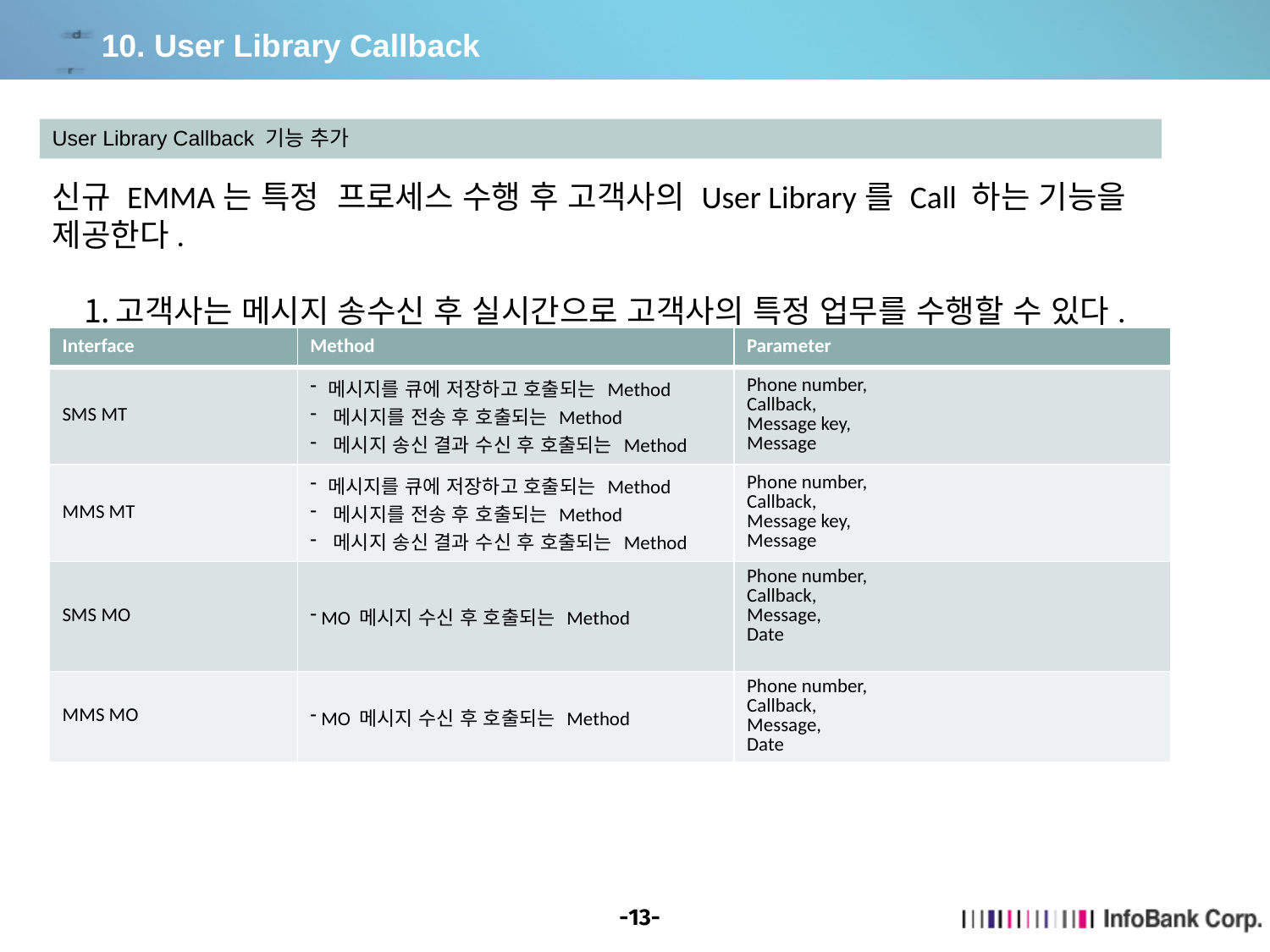

10. User Library Callback
User Library Callback 기능 추가
신규 EMMA는 특정  프로세스 수행 후 고객사의 User Library를 Call 하는 기능을 제공한다.

고객사는 메시지 송수신 후 실시간으로 고객사의 특정 업무를 수행할 수 있다.
특정 처리를 위해 해당 DBMS를 주기적으로 polling 할 필요가 없다 .

| Interface | Method | Parameter |
| --- | --- | --- |
| SMS MT | 메시지를 큐에 저장하고 호출되는 Method 메시지를 전송 후 호출되는 Method 메시지 송신 결과 수신 후 호출되는 Method | Phone number, Callback, Message key, Message |
| MMS MT | 메시지를 큐에 저장하고 호출되는 Method 메시지를 전송 후 호출되는 Method 메시지 송신 결과 수신 후 호출되는 Method | Phone number, Callback, Message key, Message |
| SMS MO | MO 메시지 수신 후 호출되는 Method | Phone number, Callback, Message, Date |
| MMS MO | MO 메시지 수신 후 호출되는 Method | Phone number, Callback, Message, Date |